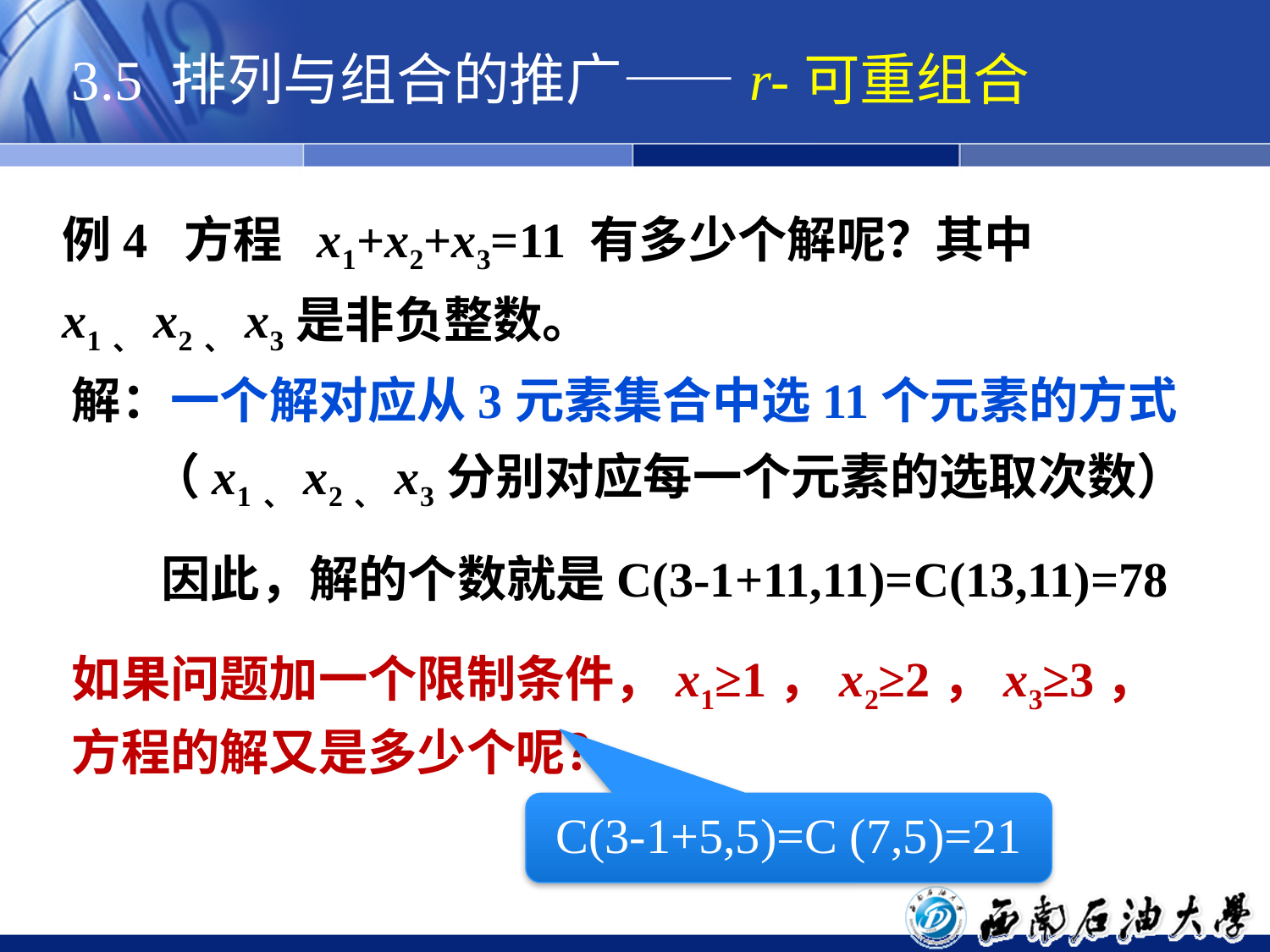

3.5 排列与组合的推广——r-可重组合
例4  方程  x1+x2+x3=11 有多少个解呢？其中x1、x2、x3是非负整数。
解：一个解对应从3元素集合中选11个元素的方式
      （x1、x2、x3分别对应每一个元素的选取次数）
因此，解的个数就是C(3-1+11,11)=C(13,11)=78
如果问题加一个限制条件，x1≥1，x2≥2，x3≥3，方程的解又是多少个呢？
C(3-1+5,5)=C (7,5)=21